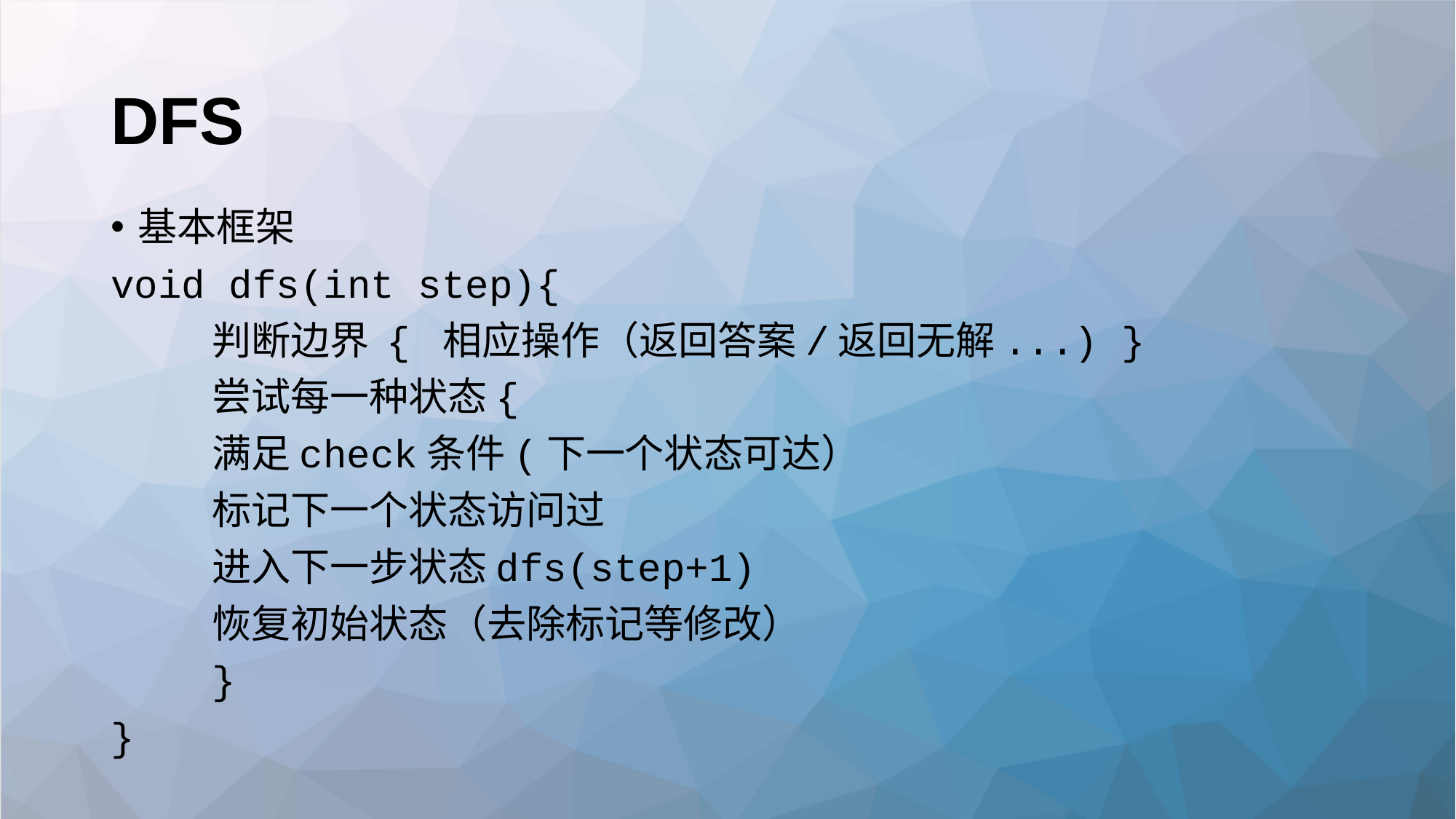

# DFS
基本框架
void dfs(int step){
	判断边界 { 相应操作（返回答案/返回无解...) }
	尝试每一种状态{
	满足check条件(下一个状态可达）
		标记下一个状态访问过
		进入下一步状态dfs(step+1)
		恢复初始状态（去除标记等修改）
	}
}